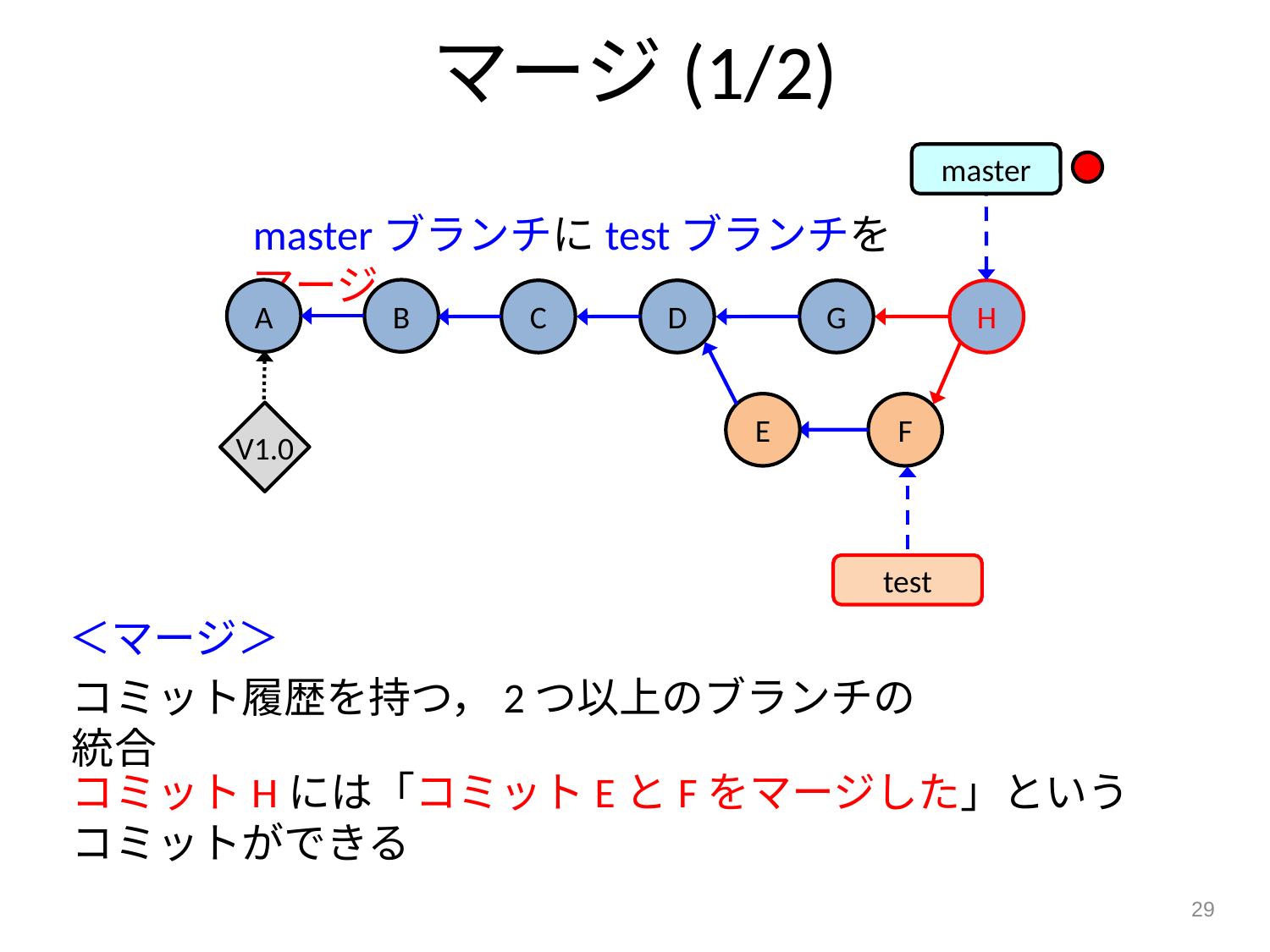

マージ(1/2)
master

masterブランチにtestブランチをマージ
A
B
C
D
G
H
E
F

V1.0
test
＜マージ＞
コミット履歴を持つ，2つ以上のブランチの統合
コミットHには「コミットEとFをマージした」というコミットができる
29